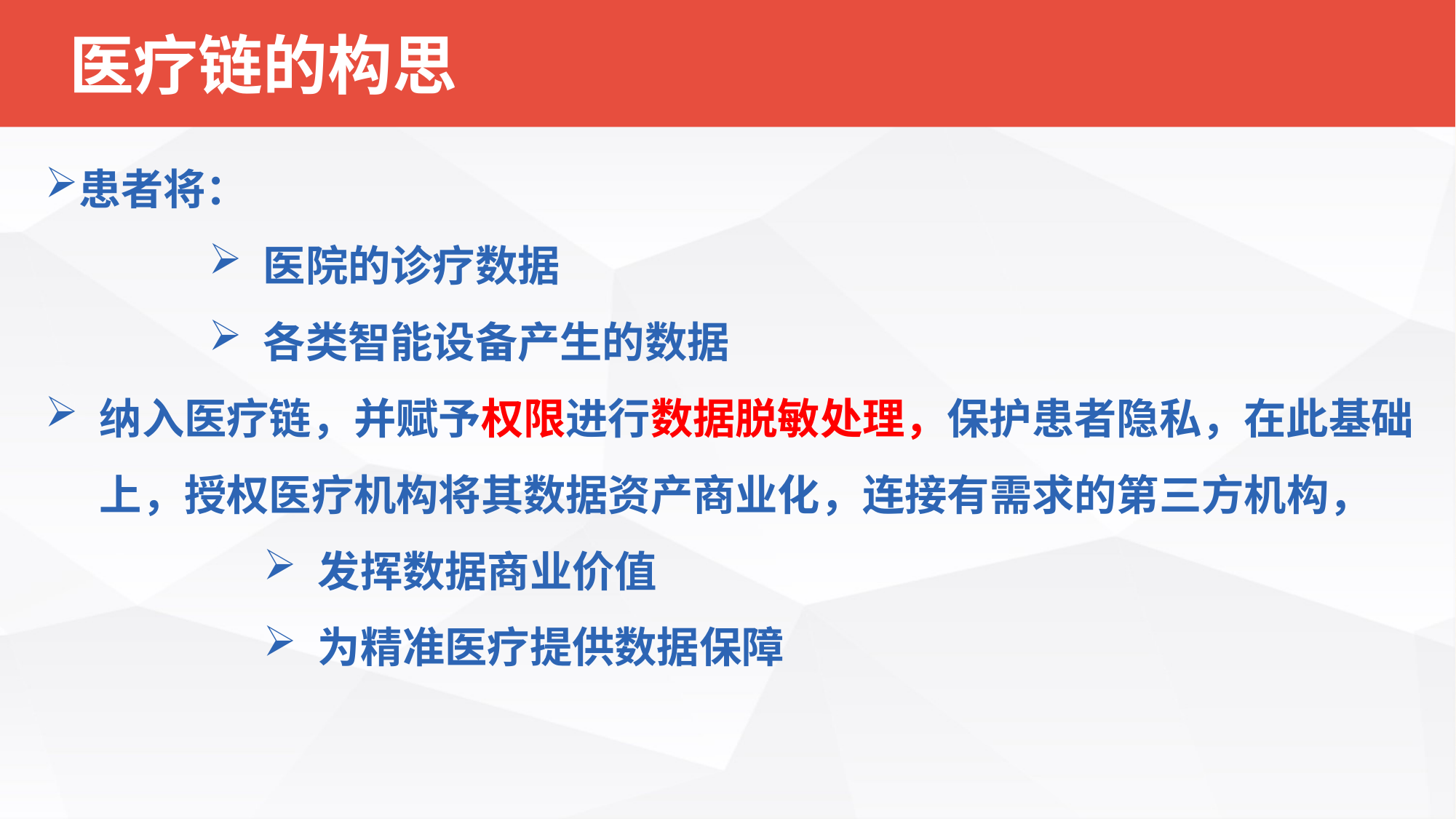

医疗链的构思

患者将：
医院的诊疗数据
各类智能设备产生的数据
纳入医疗链，并赋予权限进行数据脱敏处理，保护患者隐私，在此基础上，授权医疗机构将其数据资产商业化，连接有需求的第三方机构，
发挥数据商业价值
为精准医疗提供数据保障